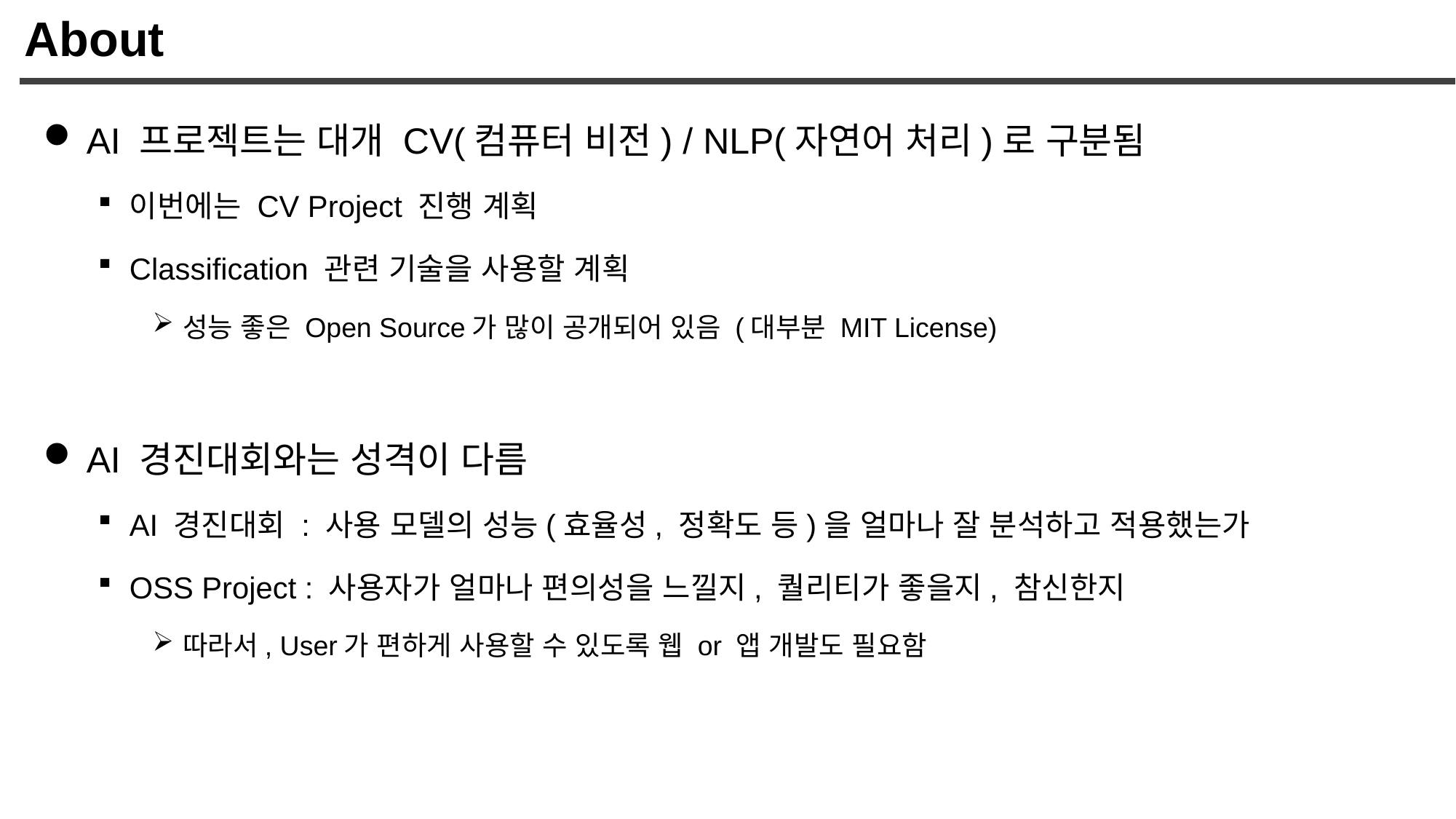

# About
AI 프로젝트는 대개 CV(컴퓨터 비전) / NLP(자연어 처리)로 구분됨
이번에는 CV Project 진행 계획
Classification 관련 기술을 사용할 계획
성능 좋은 Open Source가 많이 공개되어 있음 (대부분 MIT License)

AI 경진대회와는 성격이 다름
AI 경진대회 : 사용 모델의 성능(효율성, 정확도 등)을 얼마나 잘 분석하고 적용했는가
OSS Project : 사용자가 얼마나 편의성을 느낄지, 퀄리티가 좋을지, 참신한지
따라서, User가 편하게 사용할 수 있도록 웹 or 앱 개발도 필요함